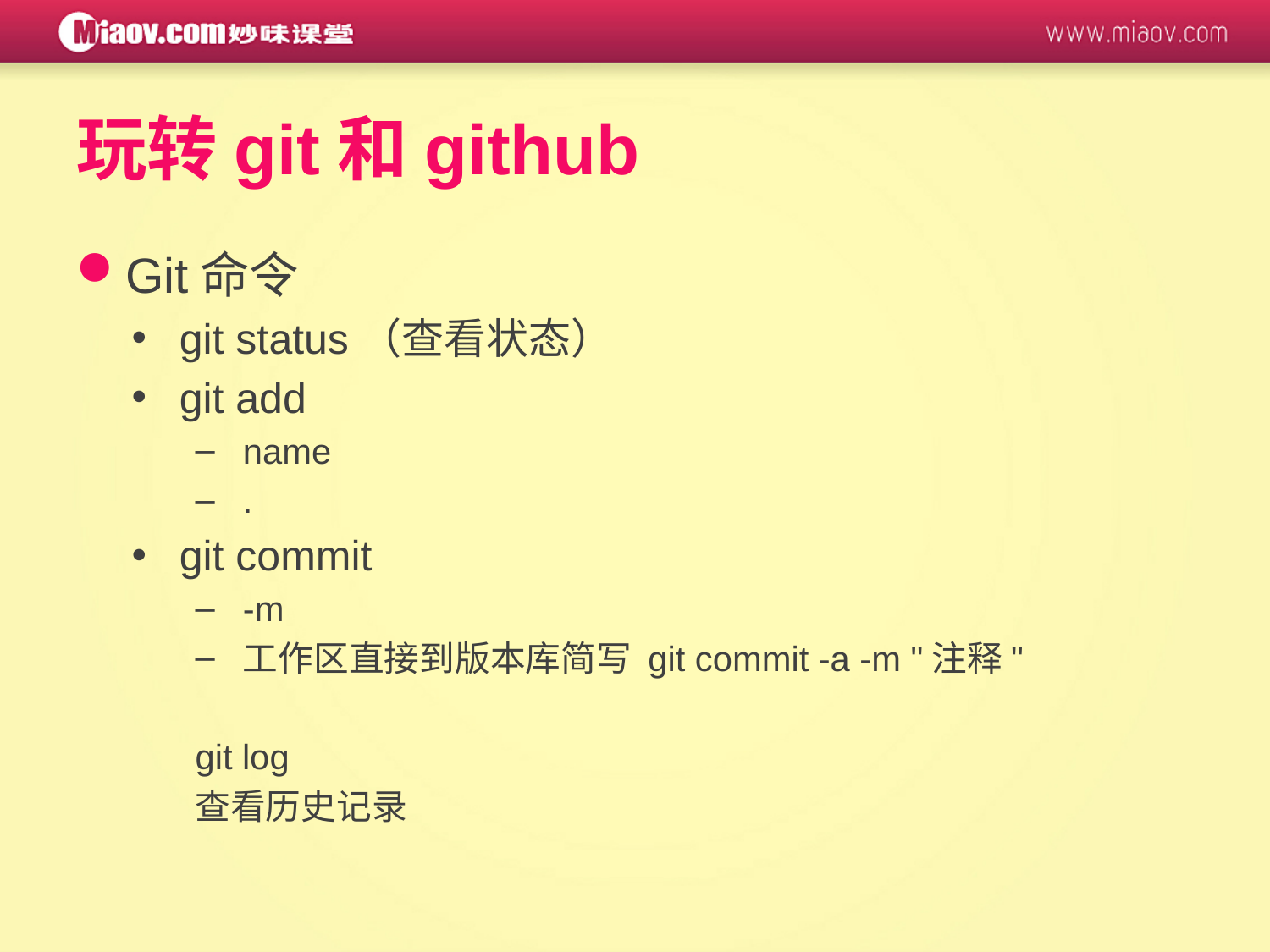

# 玩转git和github
Git命令
git status（查看状态）
git add
name
.
git commit
-m
工作区直接到版本库简写 git commit -a -m "注释"

git log
查看历史记录